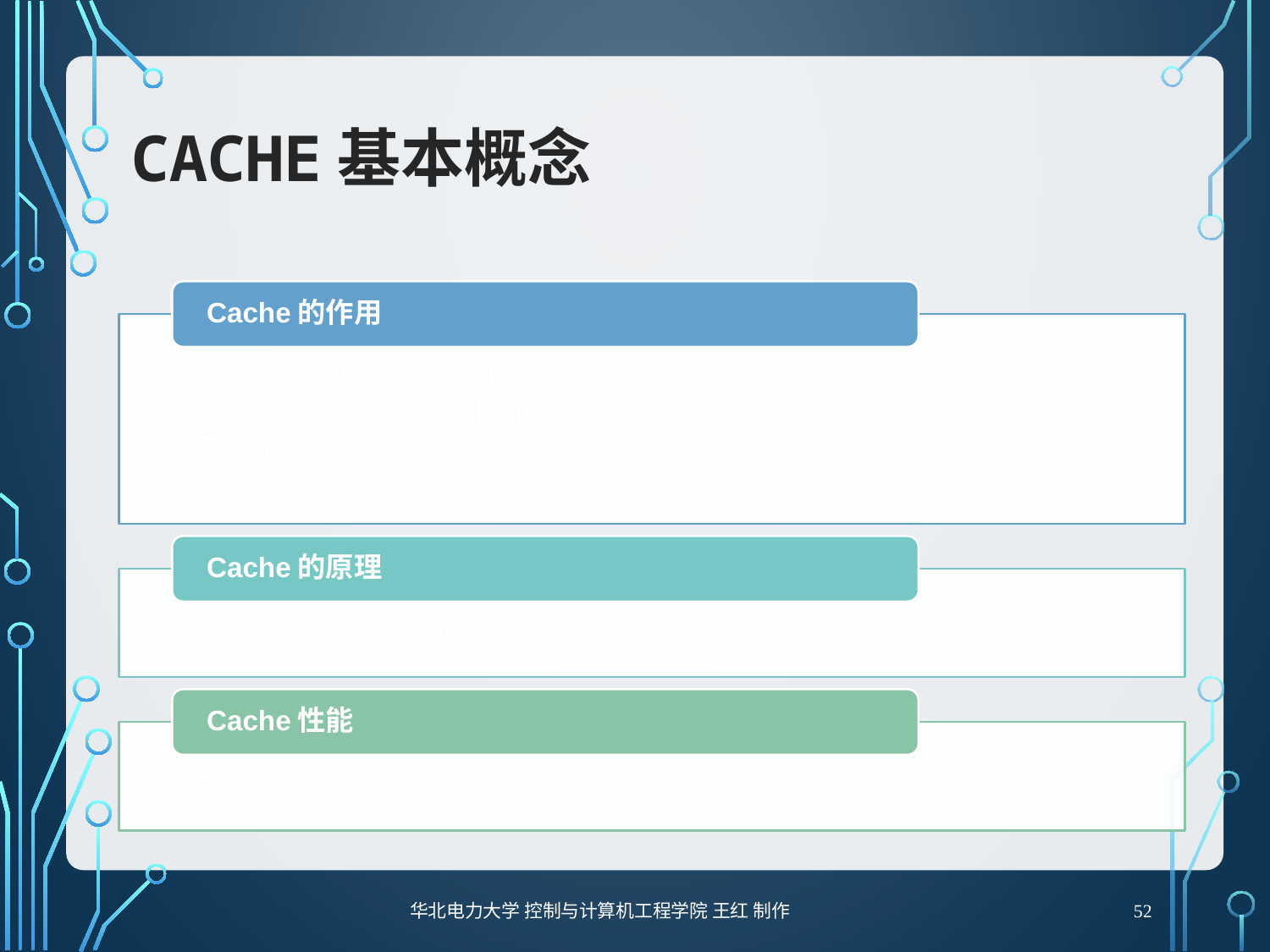

# Cache基本概念
解决CPU和主存之间的速度不匹配问题
小容量存储器，用SRAM实现
对用户透明
Cache的作用
程序局部性：时间和空间
Cache的原理
命中率、平均访问时间、效率
Cache性能
52
华北电力大学 控制与计算机工程学院 王红 制作